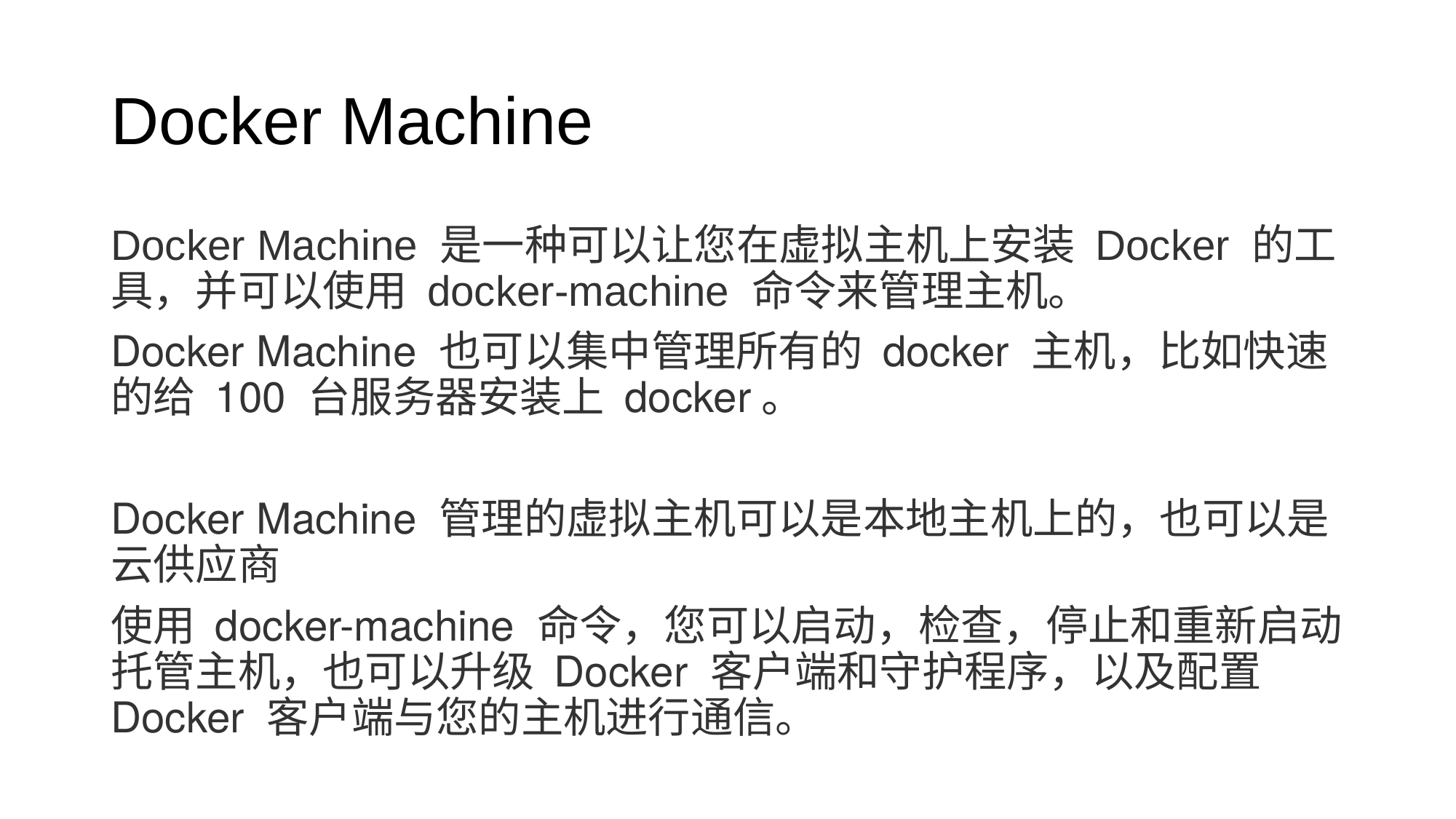

# Docker Machine
Docker Machine 是一种可以让您在虚拟主机上安装 Docker 的工具，并可以使用 docker-machine 命令来管理主机。
Docker Machine 也可以集中管理所有的 docker 主机，比如快速的给 100 台服务器安装上 docker。

Docker Machine 管理的虚拟主机可以是本地主机上的，也可以是云供应商
使用 docker-machine 命令，您可以启动，检查，停止和重新启动托管主机，也可以升级 Docker 客户端和守护程序，以及配置 Docker 客户端与您的主机进行通信。